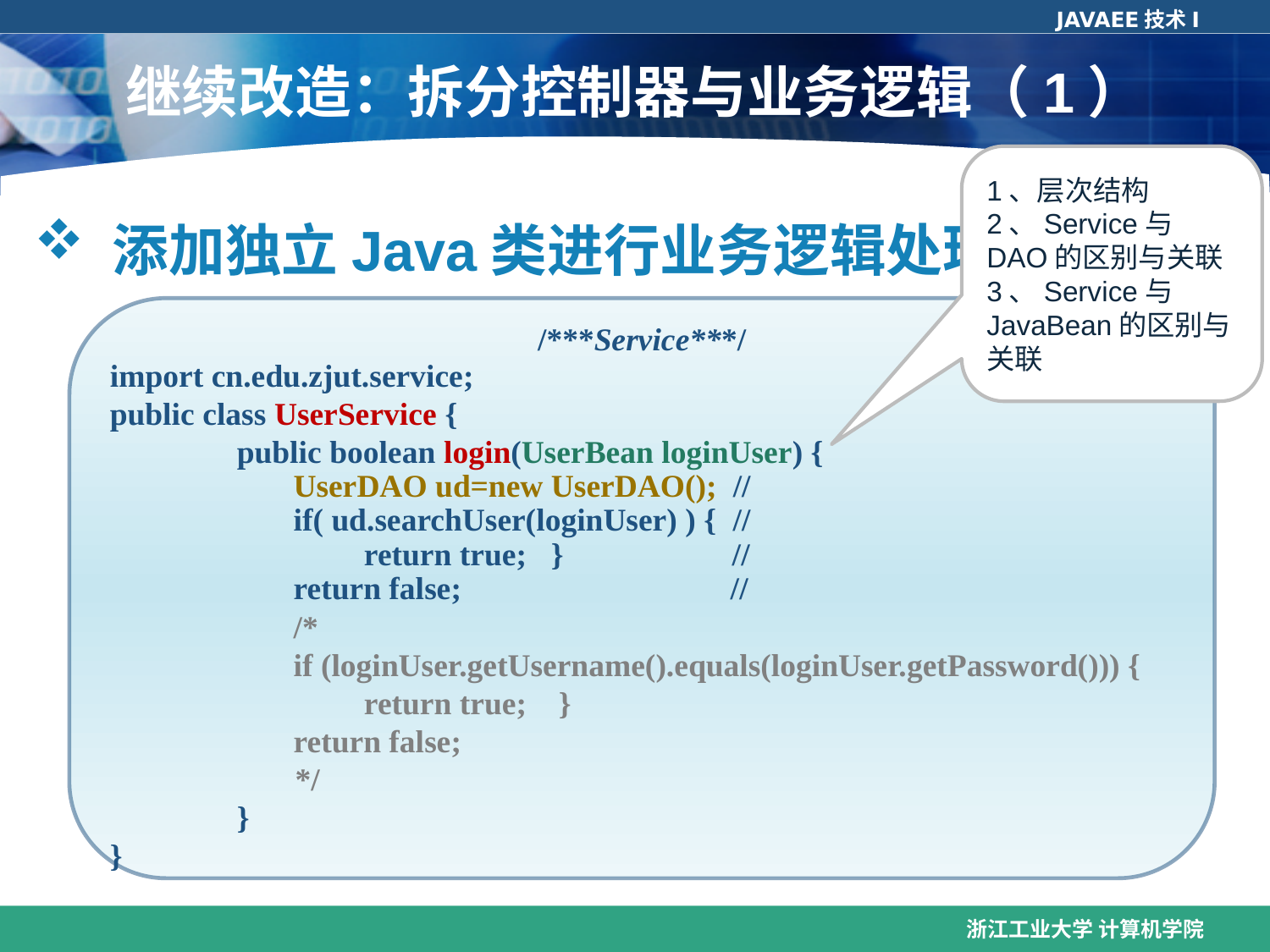

# 继续改造：拆分控制器与业务逻辑（1）
1、层次结构
2、Service与DAO的区别与关联
3、Service与JavaBean的区别与关联
 添加独立Java类进行业务逻辑处理
/***Service***/
import cn.edu.zjut.service;
public class UserService {
	public boolean login(UserBean loginUser) {
	       UserDAO ud=new UserDAO();  //
	       if( ud.searchUser(loginUser) ) {  //
		return true;   }                     //
	       return false;		              //
	       /*
	       if (loginUser.getUsername().equals(loginUser.getPassword())) {
		return true;    }
	       return false;
                       */
	}
}